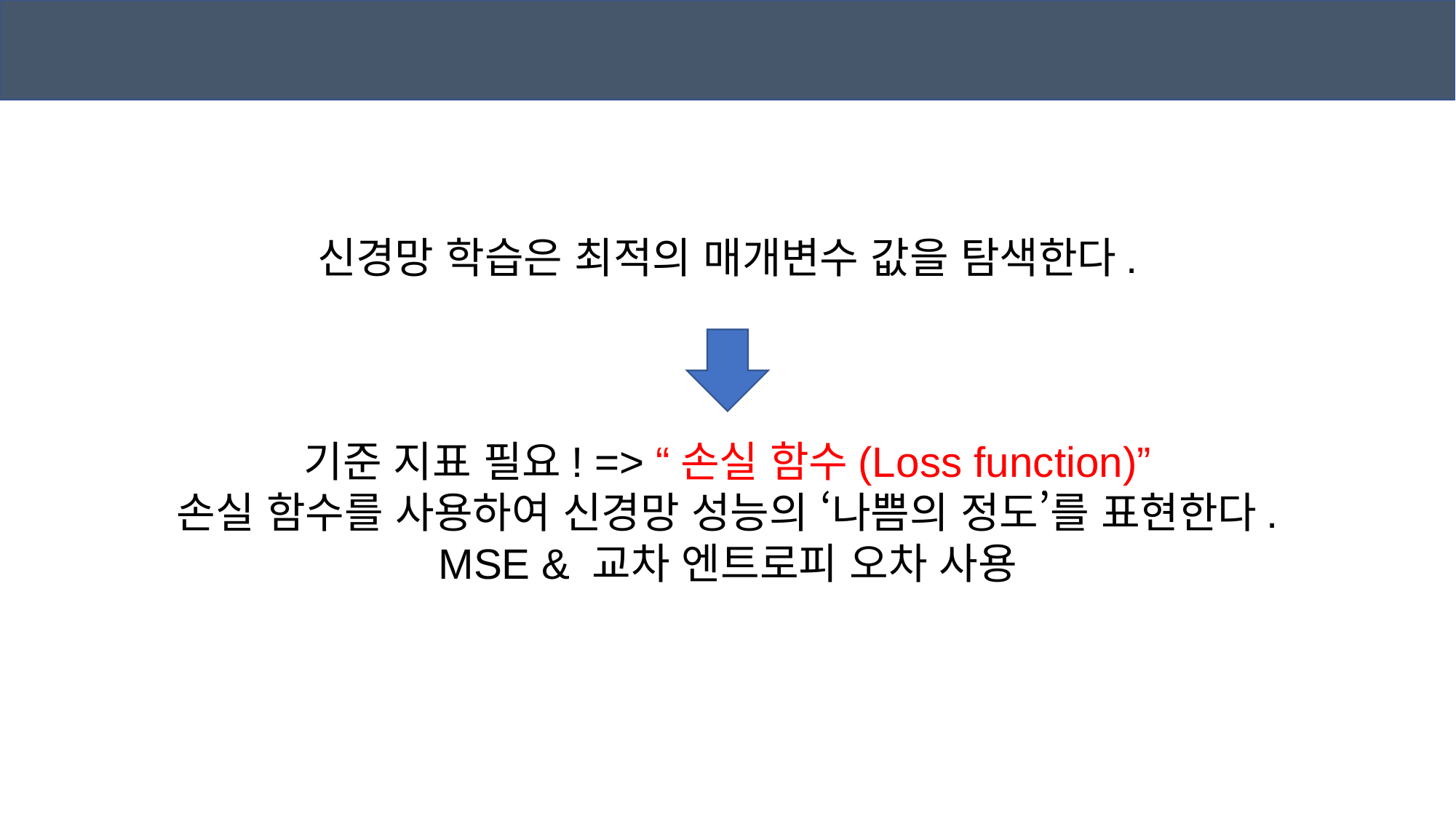

2. 손실 함수
신경망 학습은 최적의 매개변수 값을 탐색한다.

기준 지표 필요! => “손실 함수(Loss function)”
손실 함수를 사용하여 신경망 성능의 ‘나쁨의 정도’를 표현한다.
MSE & 교차 엔트로피 오차 사용